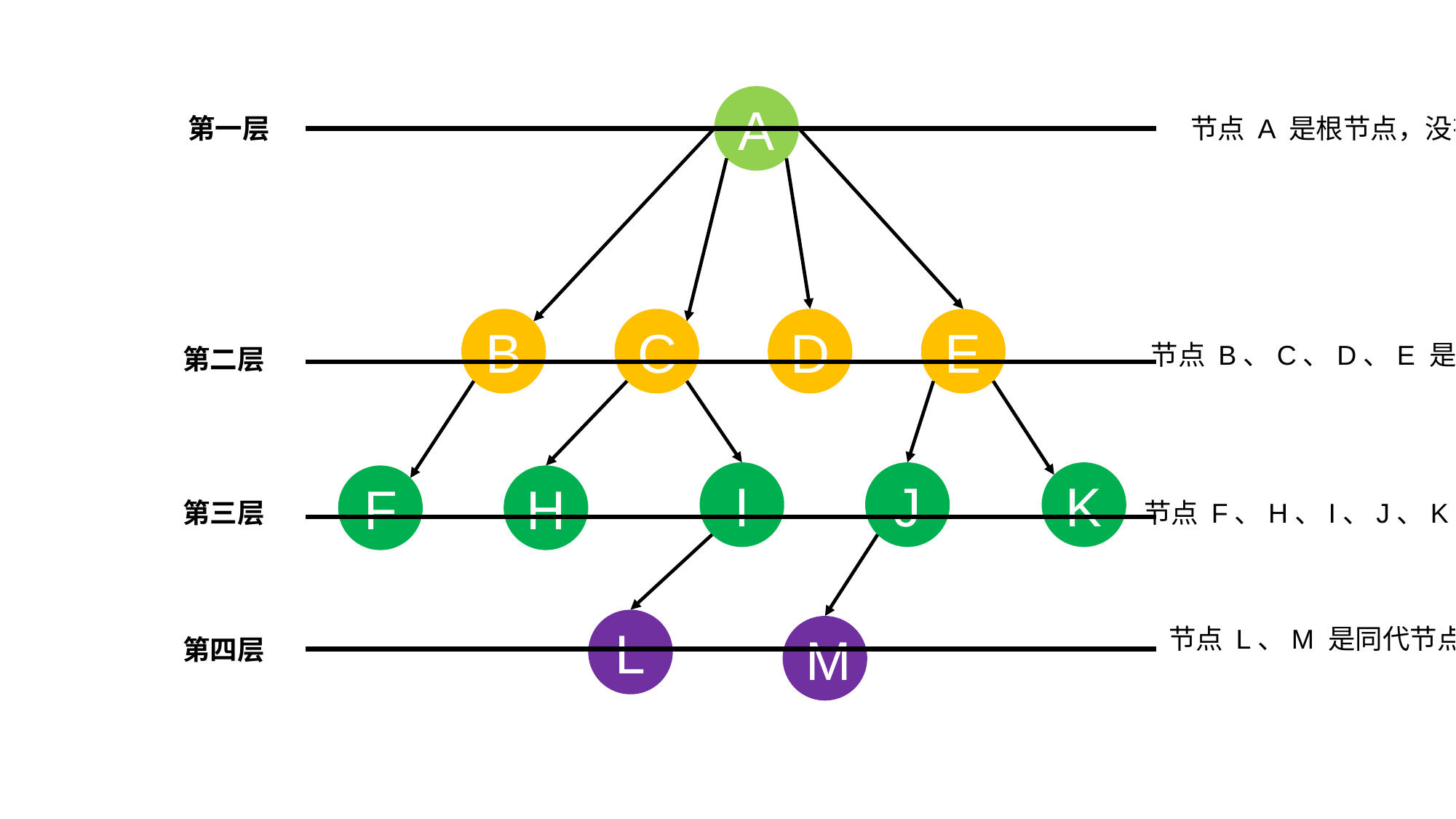

A
第一层
节点 A 是根节点，没有同代
B
C
D
E
节点 B、C、D、E 是同代节点
第二层
I
J
K
F
H
第三层
节点 F、H、I、J、K 是同代节点
L
M
节点 L、M 是同代节点
第四层